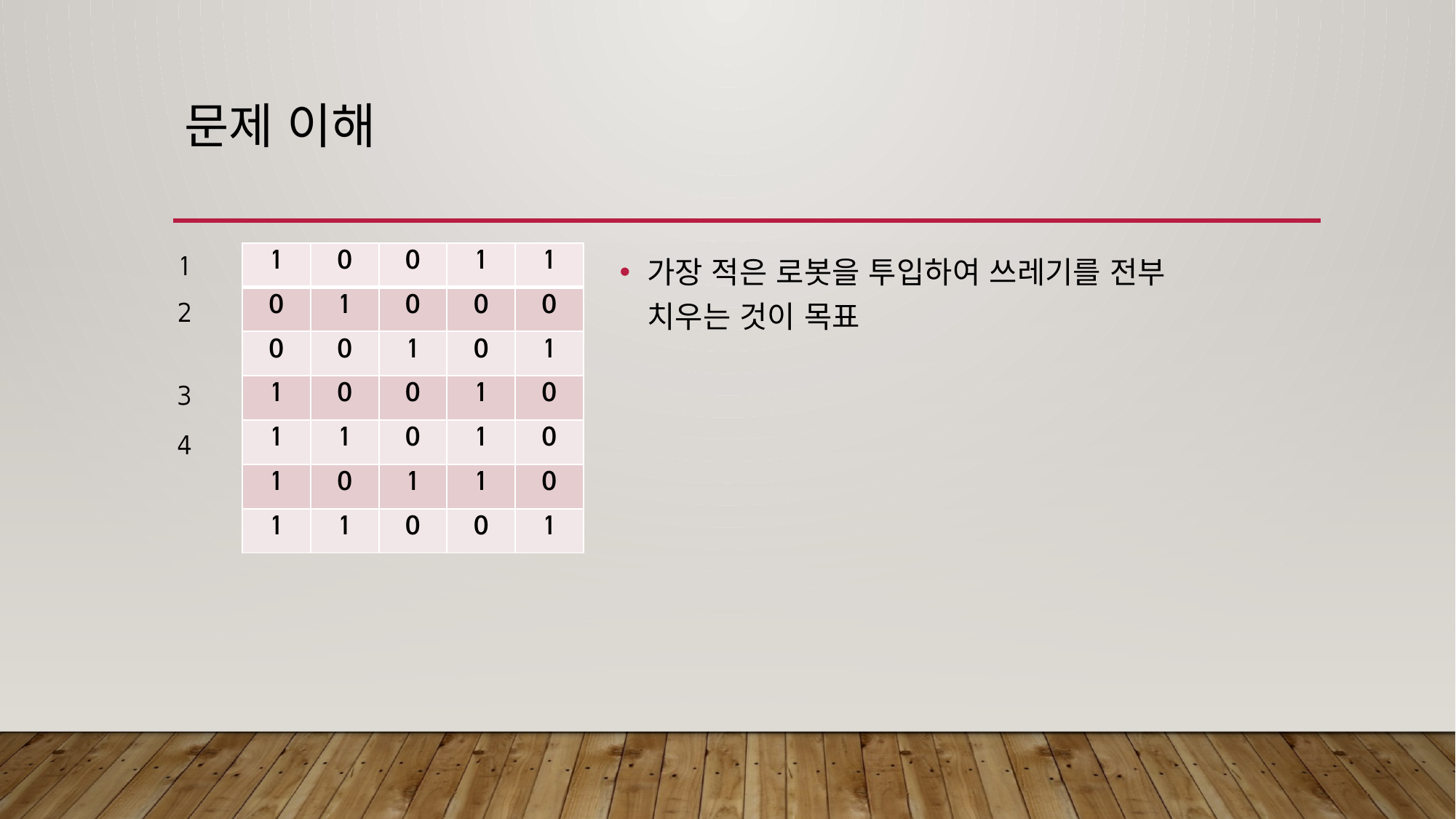

# 문제 이해
가장 적은 로봇을 투입하여 쓰레기를 전부
치우는 것이 목표
1
| 1 | 0 | 0 | 1 | 1 |
| --- | --- | --- | --- | --- |
| 0 | 1 | 0 | 0 | 0 |
| 0 | 0 | 1 | 0 | 1 |
| 1 | 0 | 0 | 1 | 0 |
| 1 | 1 | 0 | 1 | 0 |
| 1 | 0 | 1 | 1 | 0 |
| 1 | 1 | 0 | 0 | 1 |
2
3
4